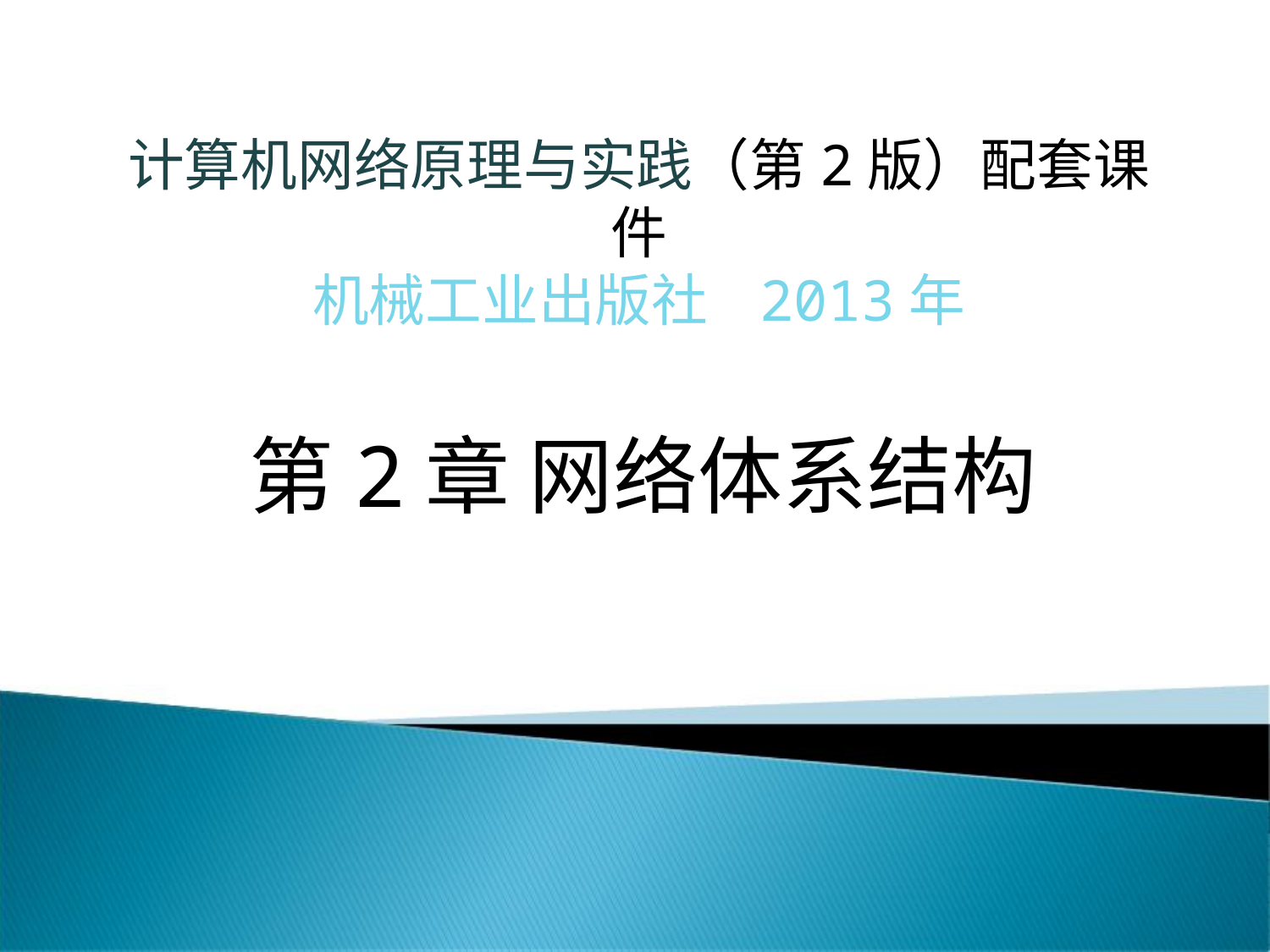

# 计算机网络原理与实践（第2版）配套课件 机械工业出版社   2013年
第2章 网络体系结构